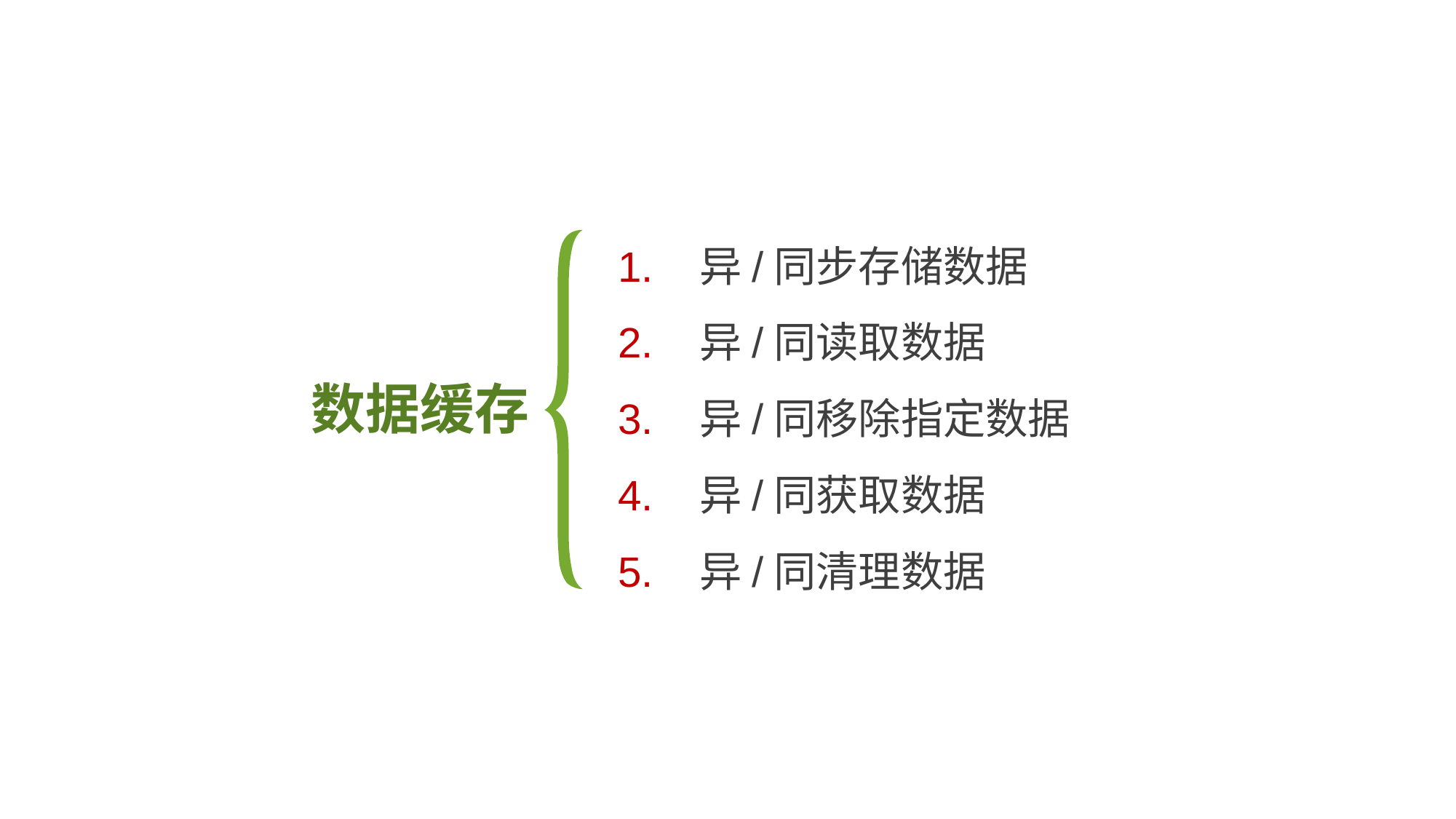

异/同步存储数据
 异/同读取数据
 异/同移除指定数据
 异/同获取数据
 异/同清理数据

数据缓存